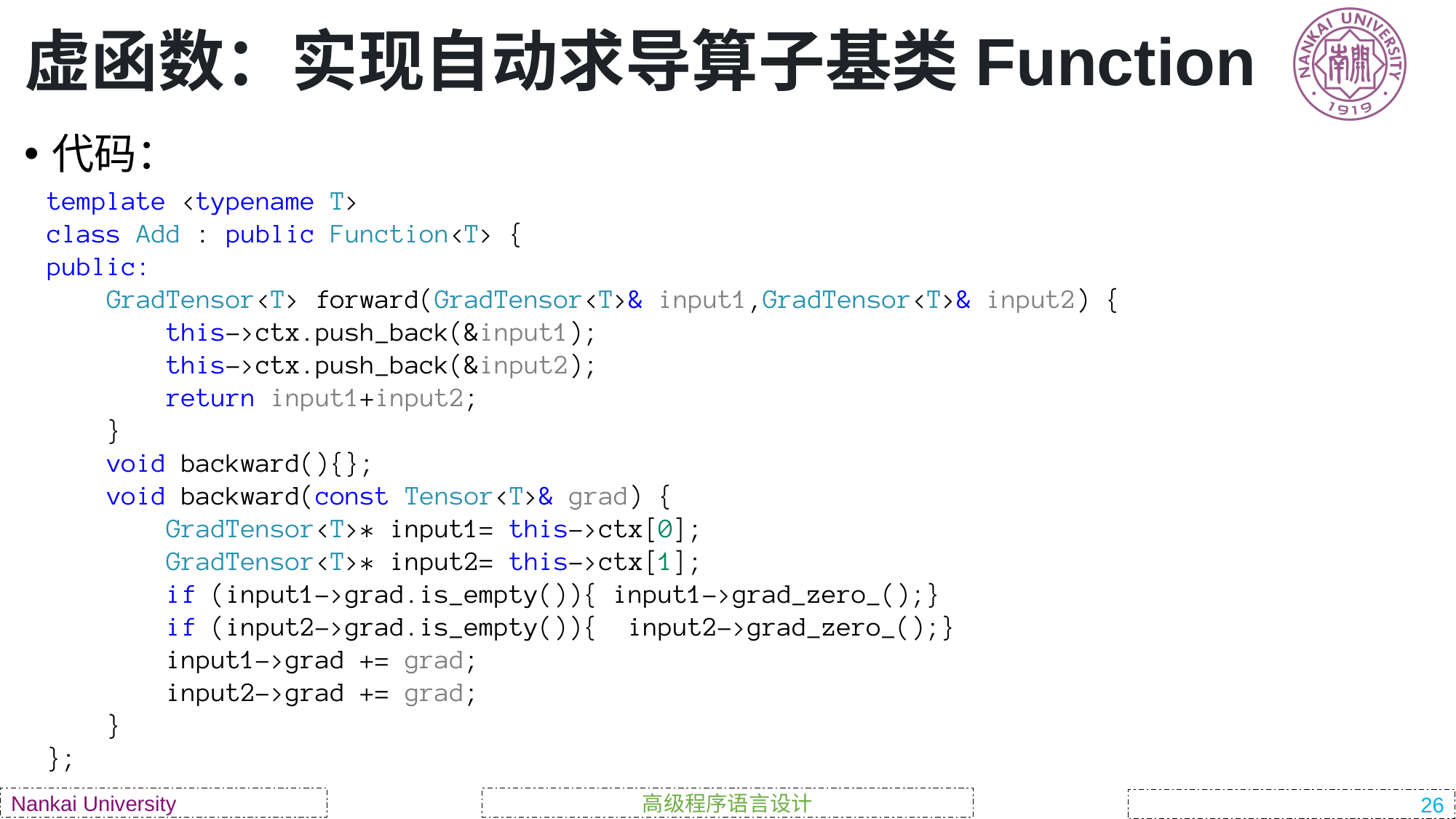

# 虚函数：实现自动求导算子基类Function
代码：
template <typename T>
class Add : public Function<T> {
public:
    GradTensor<T> forward(GradTensor<T>& input1,GradTensor<T>& input2) {
        this->ctx.push_back(&input1);
        this->ctx.push_back(&input2);
        return input1+input2;
    }
    void backward(){};
    void backward(const Tensor<T>& grad) {
        GradTensor<T>* input1= this->ctx[0];
        GradTensor<T>* input2= this->ctx[1];
        if (input1->grad.is_empty()){ input1->grad_zero_();}
        if (input2->grad.is_empty()){  input2->grad_zero_();}
        input1->grad += grad;
        input2->grad += grad;
    }
};
高级程序语言设计
Nankai University
26